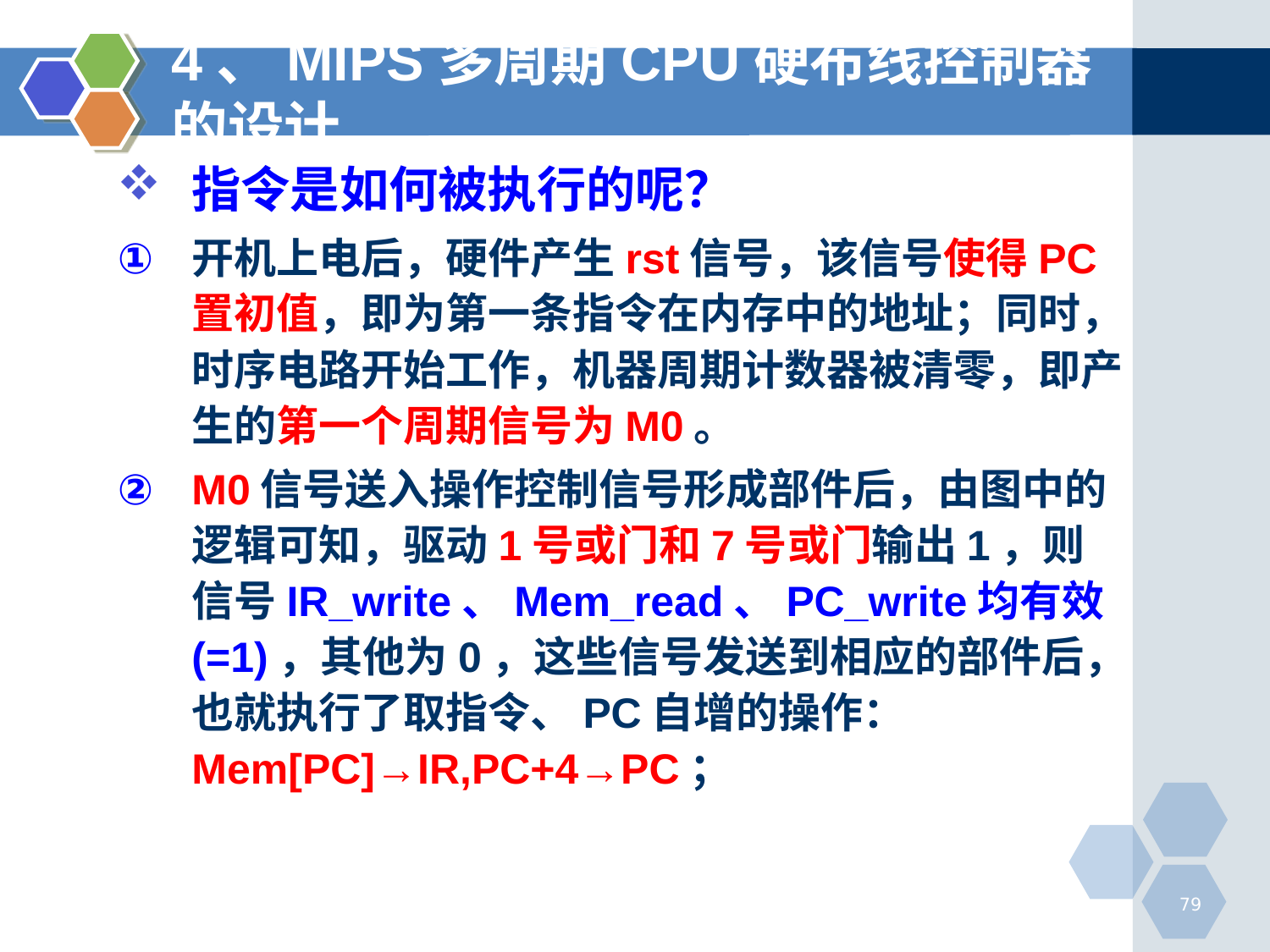

# 4、MIPS多周期CPU硬布线控制器的设计
指令是如何被执行的呢？
开机上电后，硬件产生rst信号，该信号使得PC置初值，即为第一条指令在内存中的地址；同时，时序电路开始工作，机器周期计数器被清零，即产生的第一个周期信号为M0。
M0信号送入操作控制信号形成部件后，由图中的逻辑可知，驱动1号或门和7号或门输出1，则信号IR_write、Mem_read、PC_write均有效(=1)，其他为0，这些信号发送到相应的部件后，也就执行了取指令、PC自增的操作： Mem[PC]→IR,PC+4→PC；
79